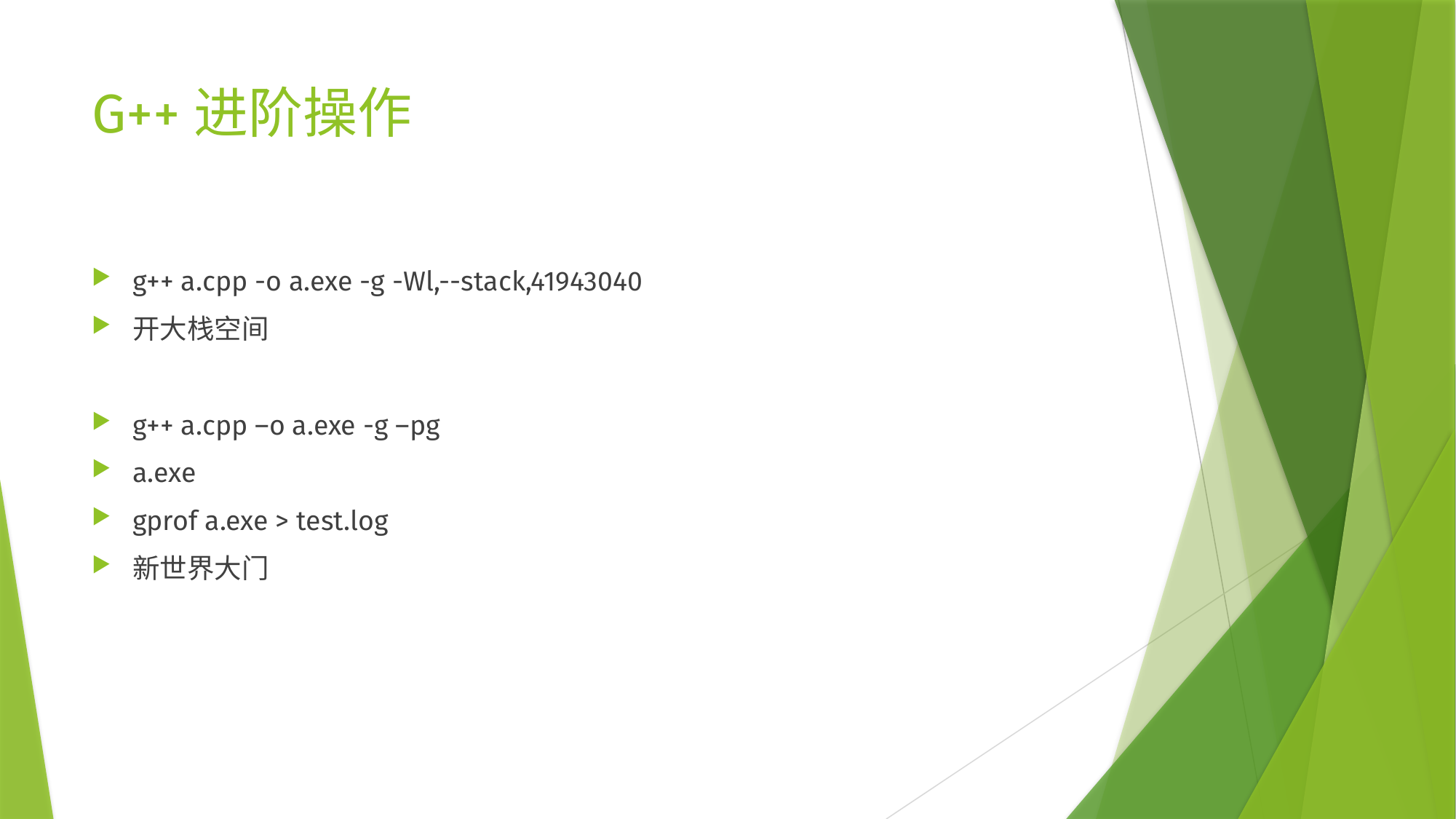

# G++进阶操作
g++ a.cpp -o a.exe -g -Wl,--stack,41943040
开大栈空间

g++ a.cpp –o a.exe -g –pg
a.exe
gprof a.exe > test.log
新世界大门